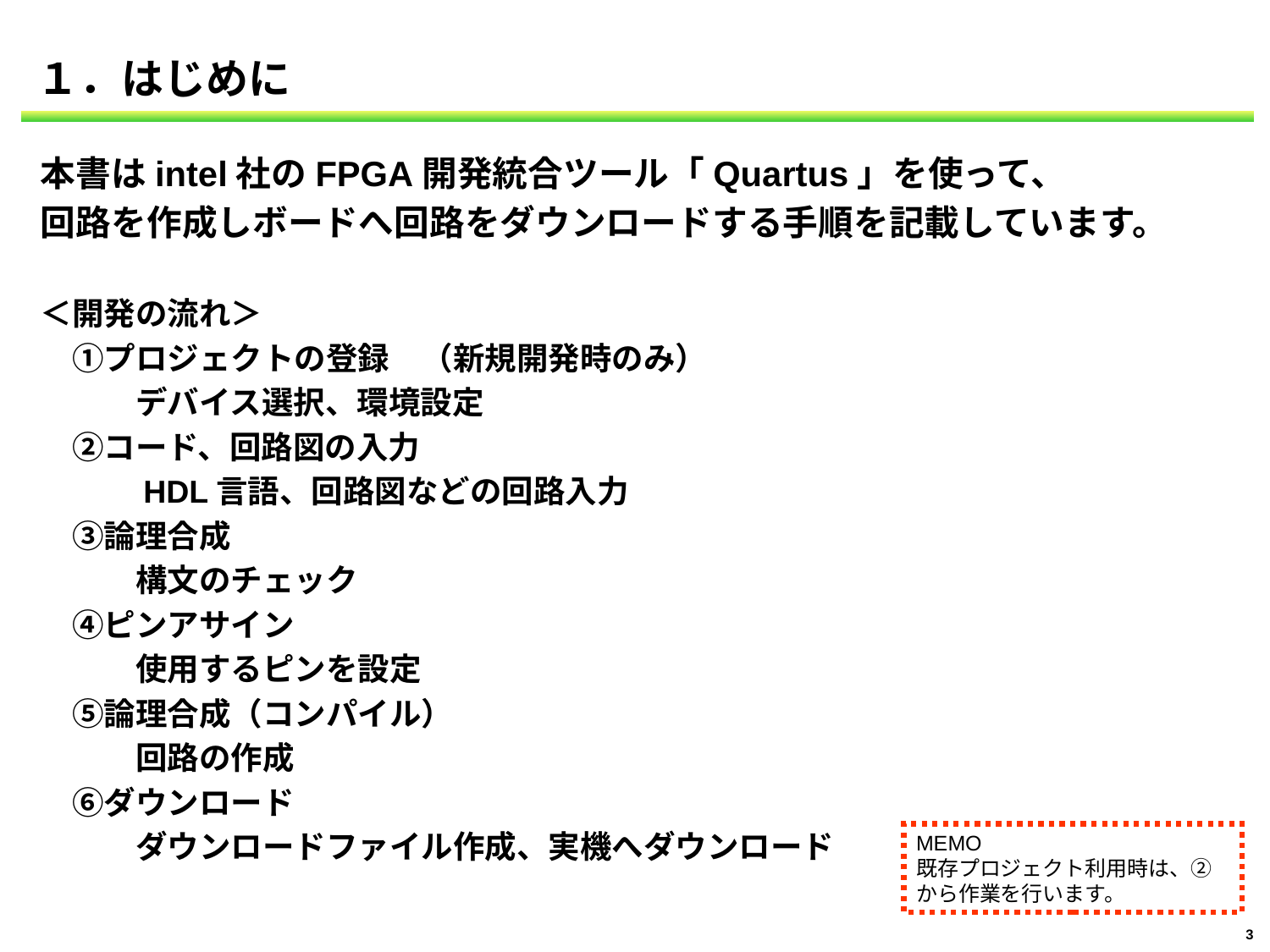

# １．はじめに
本書はintel社のFPGA開発統合ツール「Quartus」を使って、
回路を作成しボードへ回路をダウンロードする手順を記載しています。

＜開発の流れ＞
　①プロジェクトの登録　（新規開発時のみ）
　　　デバイス選択、環境設定
　②コード、回路図の入力
　　　HDL言語、回路図などの回路入力
　③論理合成
　　　構文のチェック
　④ピンアサイン
　　　使用するピンを設定
　⑤論理合成（コンパイル）
　　　回路の作成
　⑥ダウンロード
　　　ダウンロードファイル作成、実機へダウンロード

MEMO
既存プロジェクト利用時は、②から作業を行います。
3